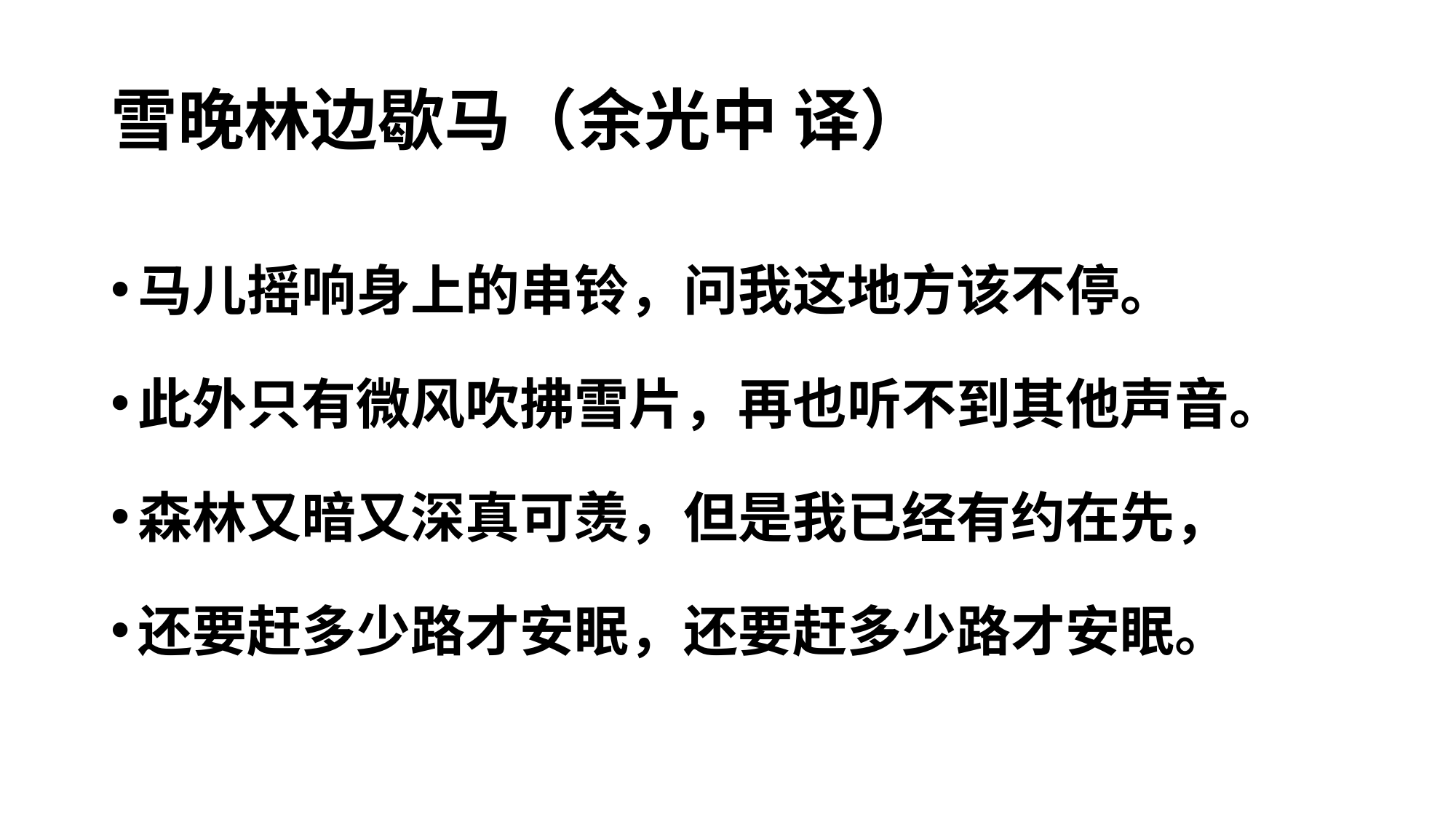

# 雪晚林边歇马（余光中 译）
马儿摇响身上的串铃，问我这地方该不停。
此外只有微风吹拂雪片，再也听不到其他声音。
森林又暗又深真可羡，但是我已经有约在先，
还要赶多少路才安眠，还要赶多少路才安眠。